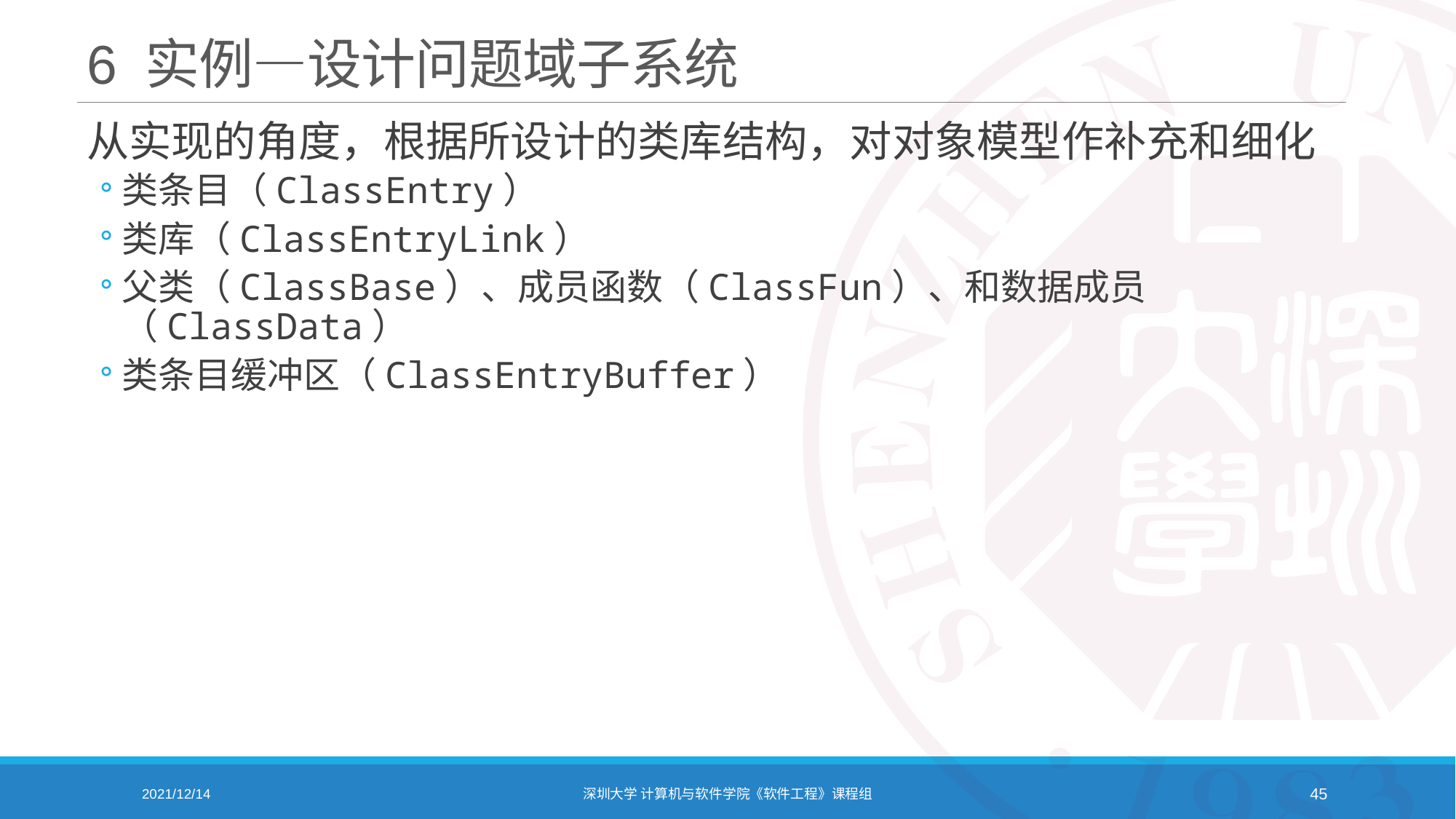

# 6 实例—设计问题域子系统
从实现的角度，根据所设计的类库结构，对对象模型作补充和细化
类条目（ClassEntry）
类库（ClassEntryLink）
父类（ClassBase）、成员函数（ClassFun）、和数据成员（ClassData）
类条目缓冲区（ClassEntryBuffer）

2021/12/14
深圳大学 计算机与软件学院《软件工程》课程组
45